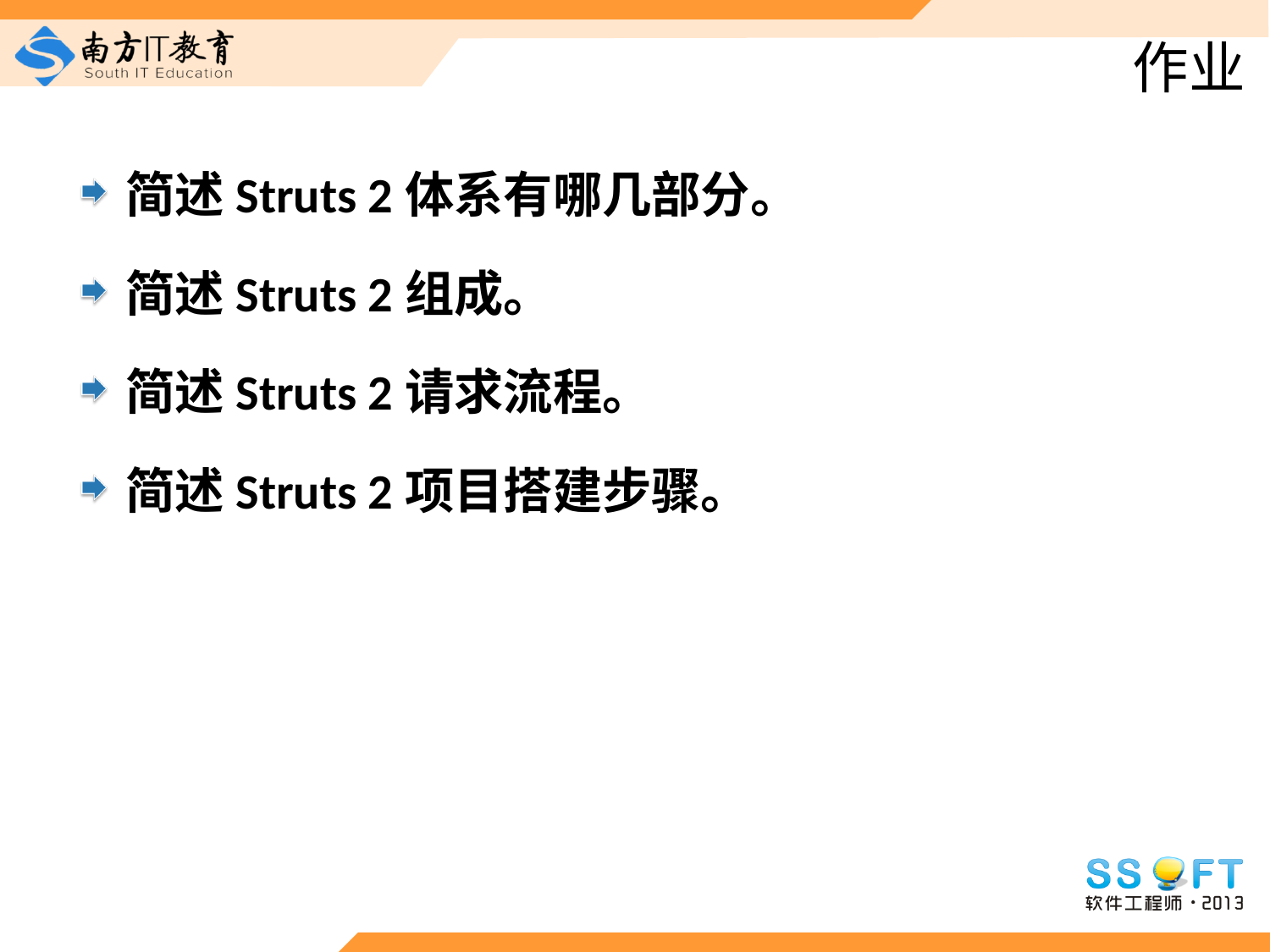

# 作业
简述Struts 2体系有哪几部分。
简述Struts 2组成。
简述Struts 2请求流程。
简述Struts 2项目搭建步骤。